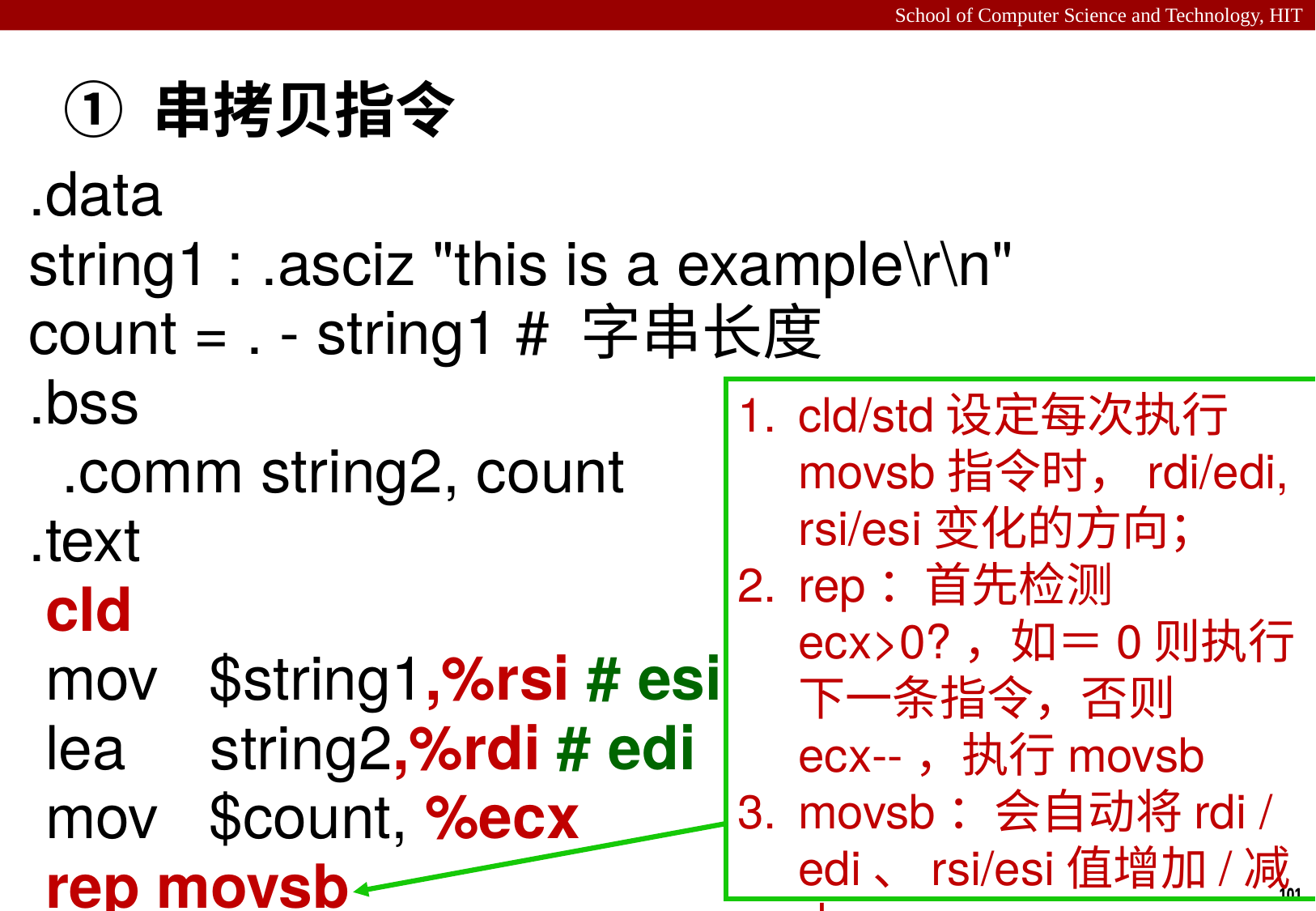

# ① 串拷贝指令
.data
string1 : .asciz "this is a example\r\n"
count = . - string1 # 字串长度
.bss
  .comm string2, count
.text
 cld
 mov   $string1,%rsi # esi
 lea     string2,%rdi # edi
 mov   $count, %ecx
 rep movsb
cld/std设定每次执行movsb指令时，rdi/edi, rsi/esi变化的方向；
rep：首先检测ecx>0?，如＝0则执行下一条指令，否则ecx--，执行movsb
movsb：会自动将rdi / edi、rsi/esi值增加/减小